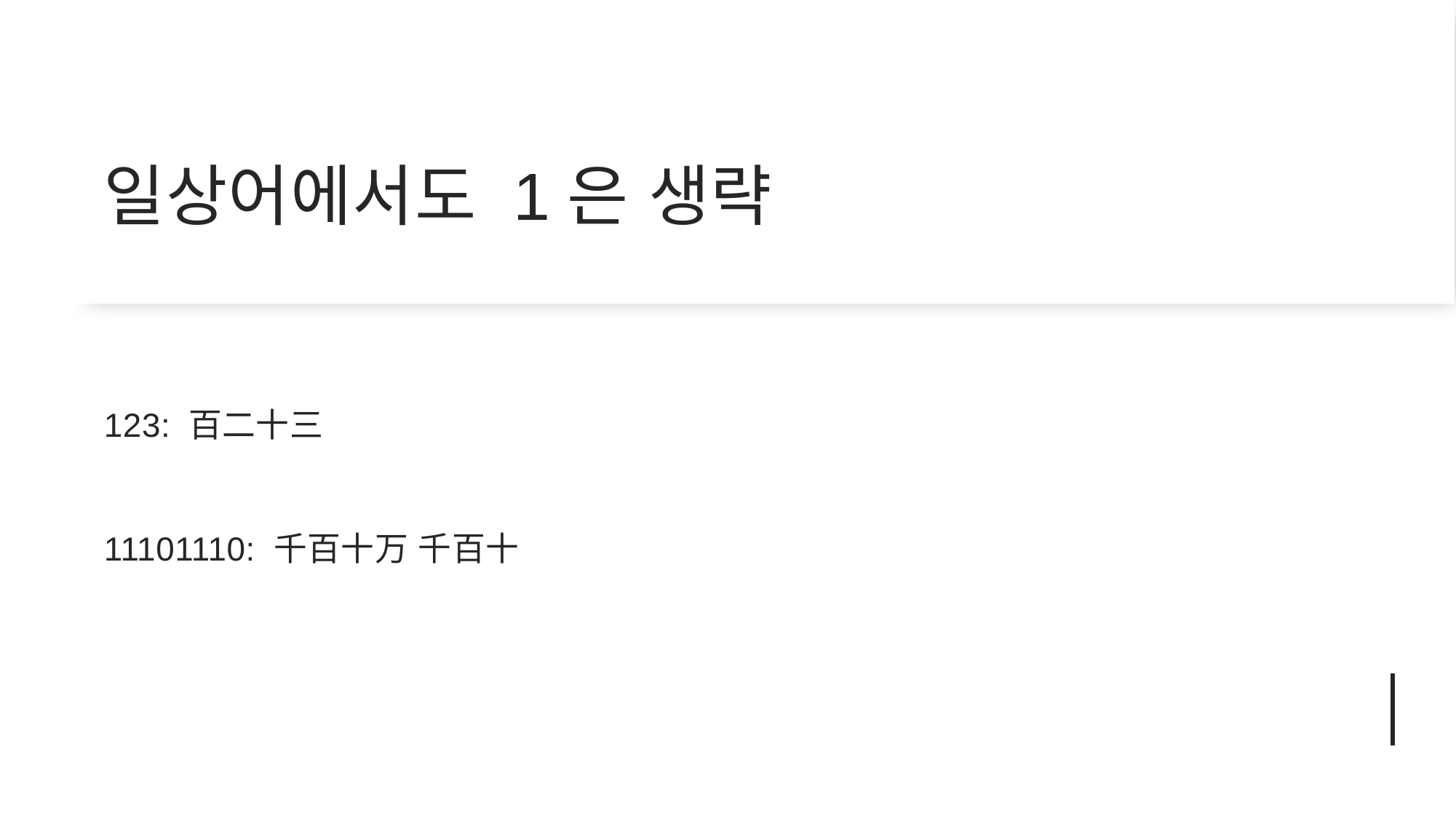

# 일상어에서도 1은 생략

123: 百二十三

11101110: 千百十万 千百十